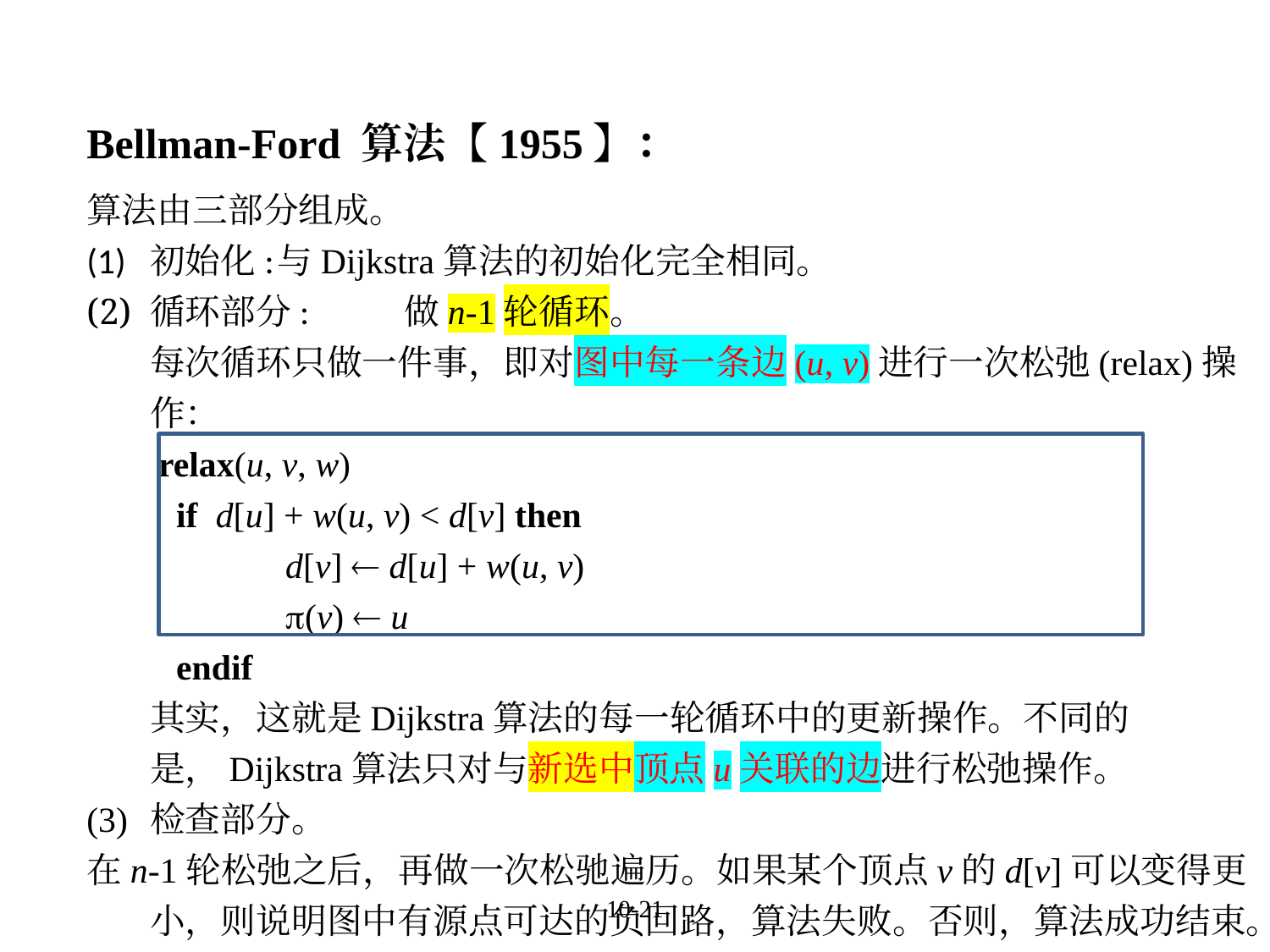

Bellman-Ford 算法【1955】：
算法由三部分组成。
(1)	初始化:	与Dijkstra算法的初始化完全相同。
循环部分:  	做n-1轮循环。
每次循环只做一件事，即对图中每一条边(u, v)进行一次松弛(relax)操作：
relax(u, v, w)
  if  d[u] + w(u, v) < d[v] then
 	d[v] ← d[u] + w(u, v)
 	π(v) ← u
  endif
其实，这就是Dijkstra算法的每一轮循环中的更新操作。不同的是，Dijkstra算法只对与新选中顶点u关联的边进行松弛操作。
(3)	检查部分。
在n-1轮松弛之后，再做一次松驰遍历。如果某个顶点v的d[v]可以变得更小，则说明图中有源点可达的负回路，算法失败。否则，算法成功结束。

10-21